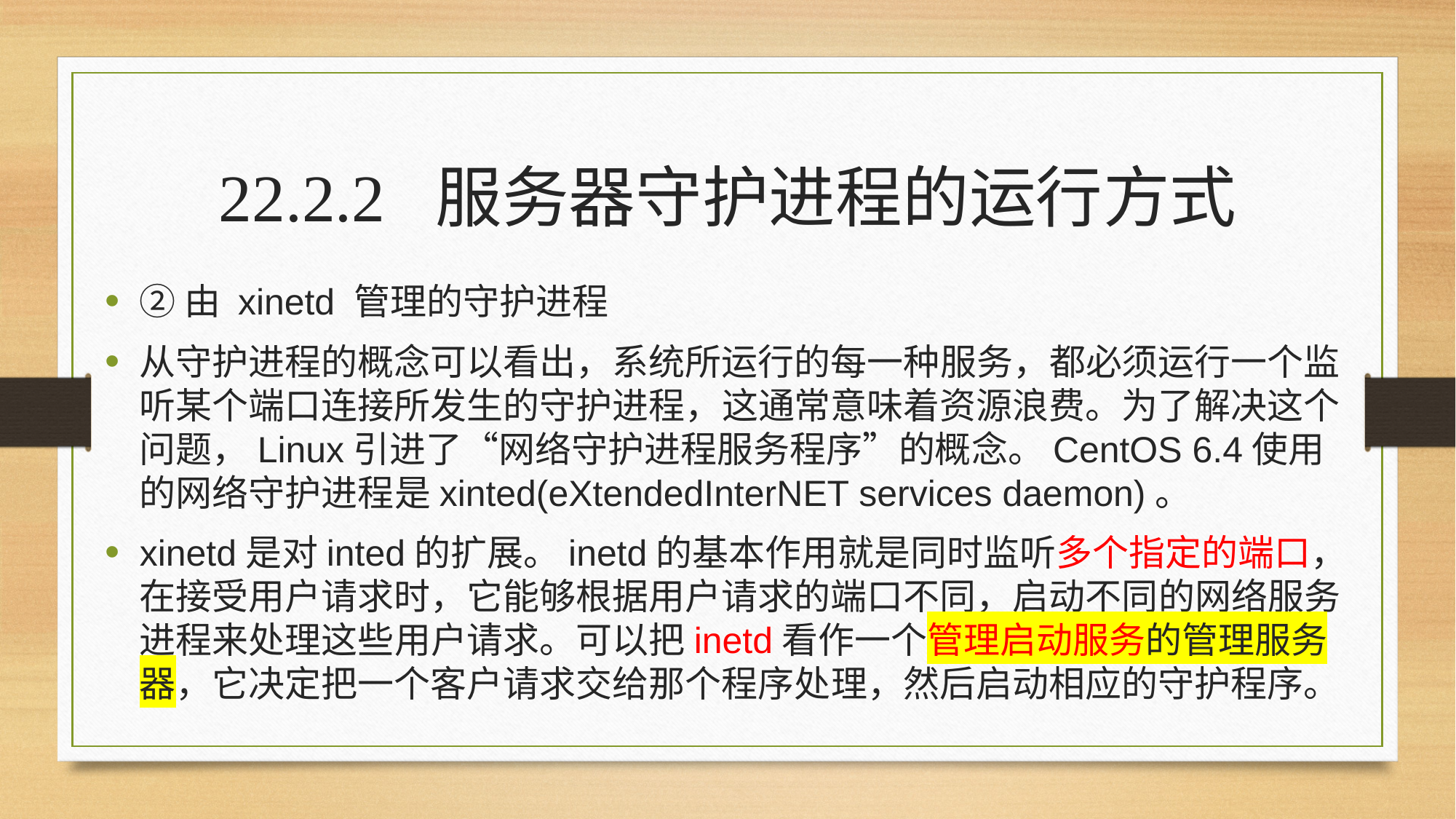

# 22.2.2  服务器守护进程的运行方式
②由 xinetd 管理的守护进程
从守护进程的概念可以看出，系统所运行的每一种服务，都必须运行一个监听某个端口连接所发生的守护进程，这通常意味着资源浪费。为了解决这个问题，Linux引进了“网络守护进程服务程序”的概念。CentOS 6.4使用的网络守护进程是xinted(eXtendedInterNET services daemon)。
xinetd是对inted的扩展。inetd的基本作用就是同时监听多个指定的端口，在接受用户请求时，它能够根据用户请求的端口不同，启动不同的网络服务进程来处理这些用户请求。可以把inetd看作一个管理启动服务的管理服务器，它决定把一个客户请求交给那个程序处理，然后启动相应的守护程序。